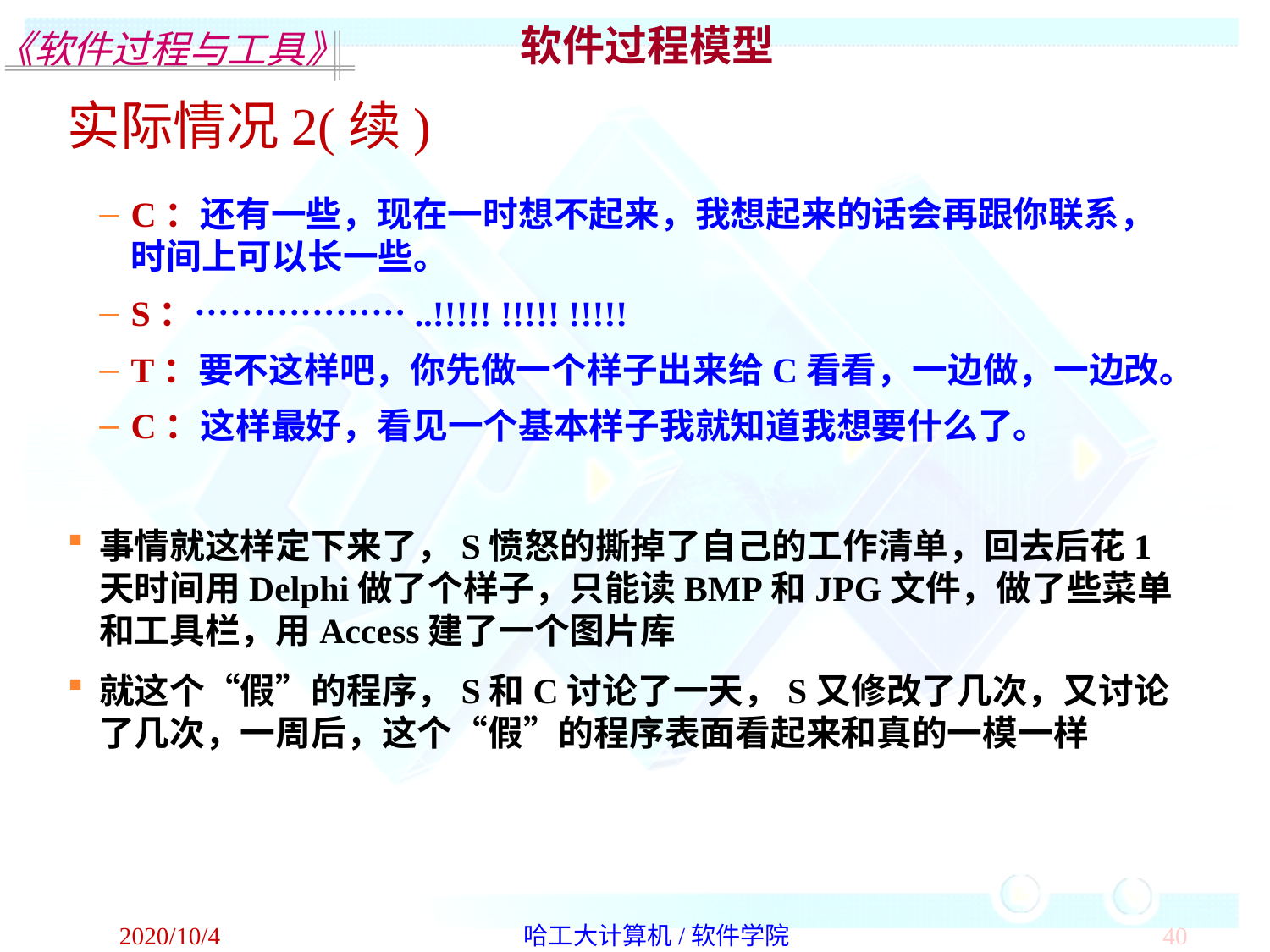

软件过程模型
实际情况2(续)
C：还有一些，现在一时想不起来，我想起来的话会再跟你联系，时间上可以长一些。
S：………………..!!!!! !!!!! !!!!!
T：要不这样吧，你先做一个样子出来给C看看，一边做，一边改。
C：这样最好，看见一个基本样子我就知道我想要什么了。

事情就这样定下来了，S愤怒的撕掉了自己的工作清单，回去后花1天时间用Delphi做了个样子，只能读BMP和JPG文件，做了些菜单和工具栏，用Access建了一个图片库
就这个“假”的程序，S和C讨论了一天，S又修改了几次，又讨论了几次，一周后，这个“假”的程序表面看起来和真的一模一样